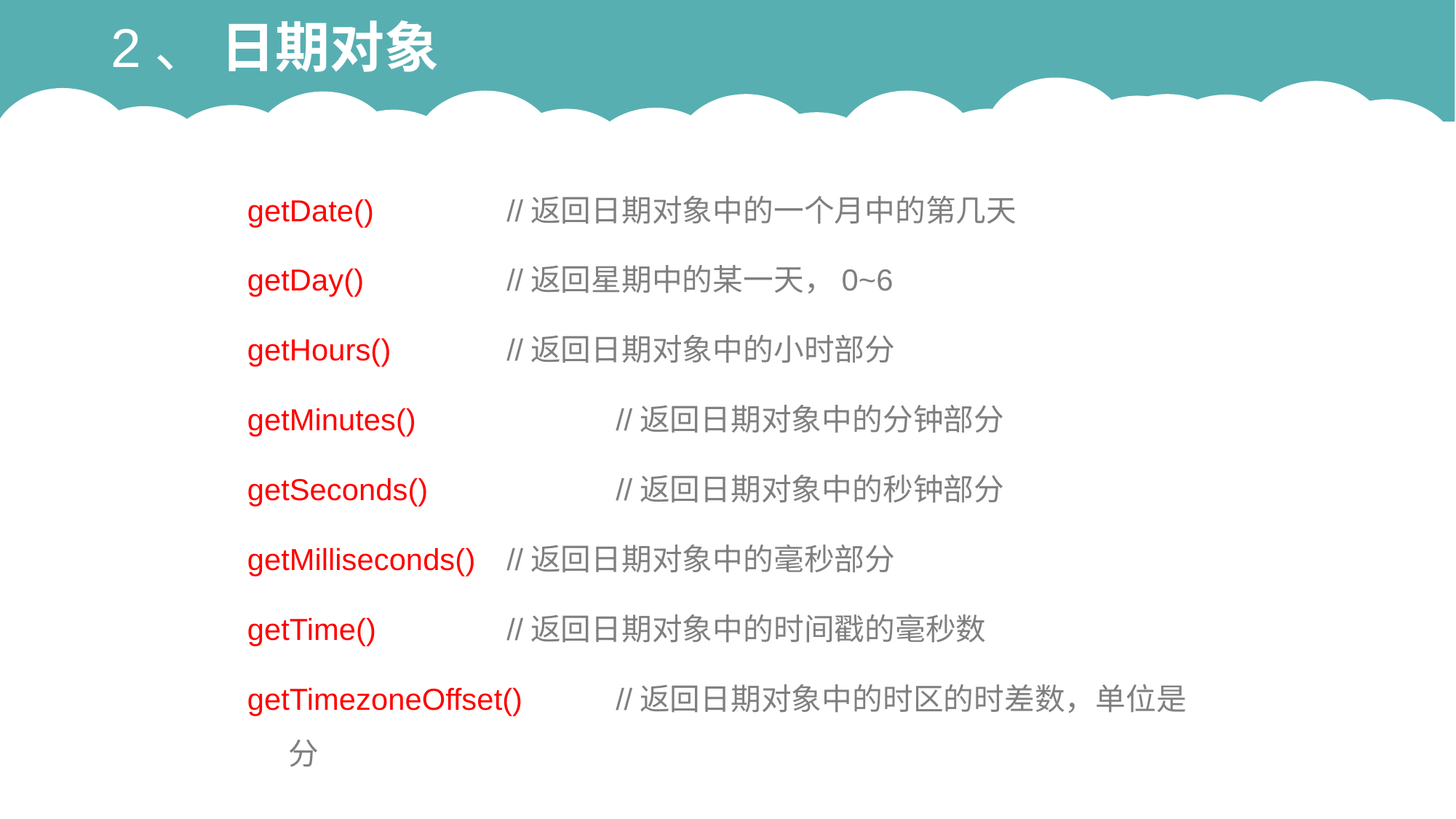

# 2、 日期对象
getDate()		//返回日期对象中的一个月中的第几天
getDay()		//返回星期中的某一天，0~6
getHours()		//返回日期对象中的小时部分
getMinutes()		//返回日期对象中的分钟部分
getSeconds()		//返回日期对象中的秒钟部分
getMilliseconds()	//返回日期对象中的毫秒部分
getTime()		//返回日期对象中的时间戳的毫秒数
getTimezoneOffset()	//返回日期对象中的时区的时差数，单位是分